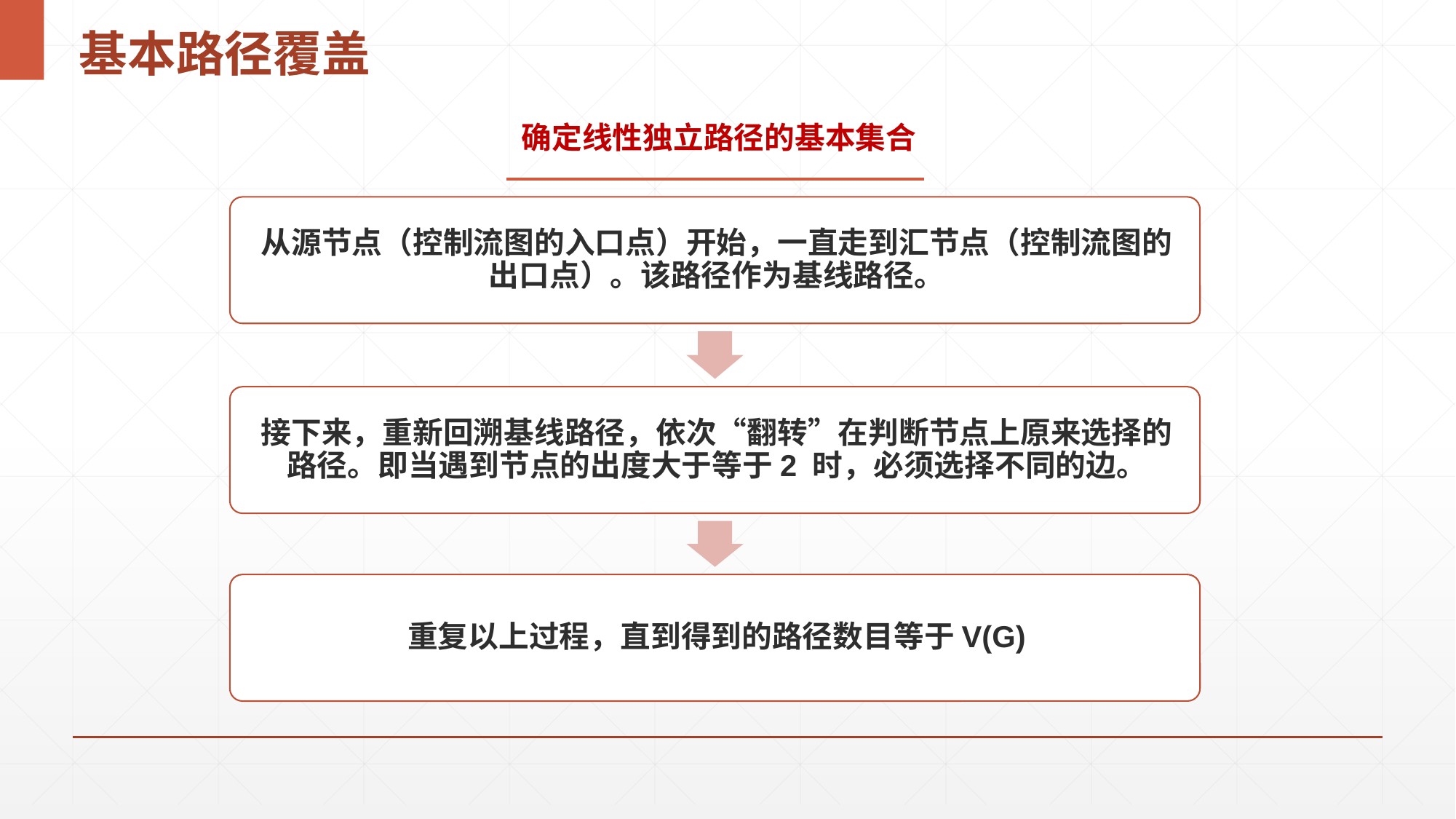

# 基本路径覆盖
确定线性独立路径的基本集合
从源节点（控制流图的入口点）开始，一直走到汇节点（控制流图的出口点）。该路径作为基线路径。

接下来，重新回溯基线路径，依次“翻转”在判断节点上原来选择的路径。即当遇到节点的出度大于等于2 时，必须选择不同的边。

重复以上过程，直到得到的路径数目等于V(G)